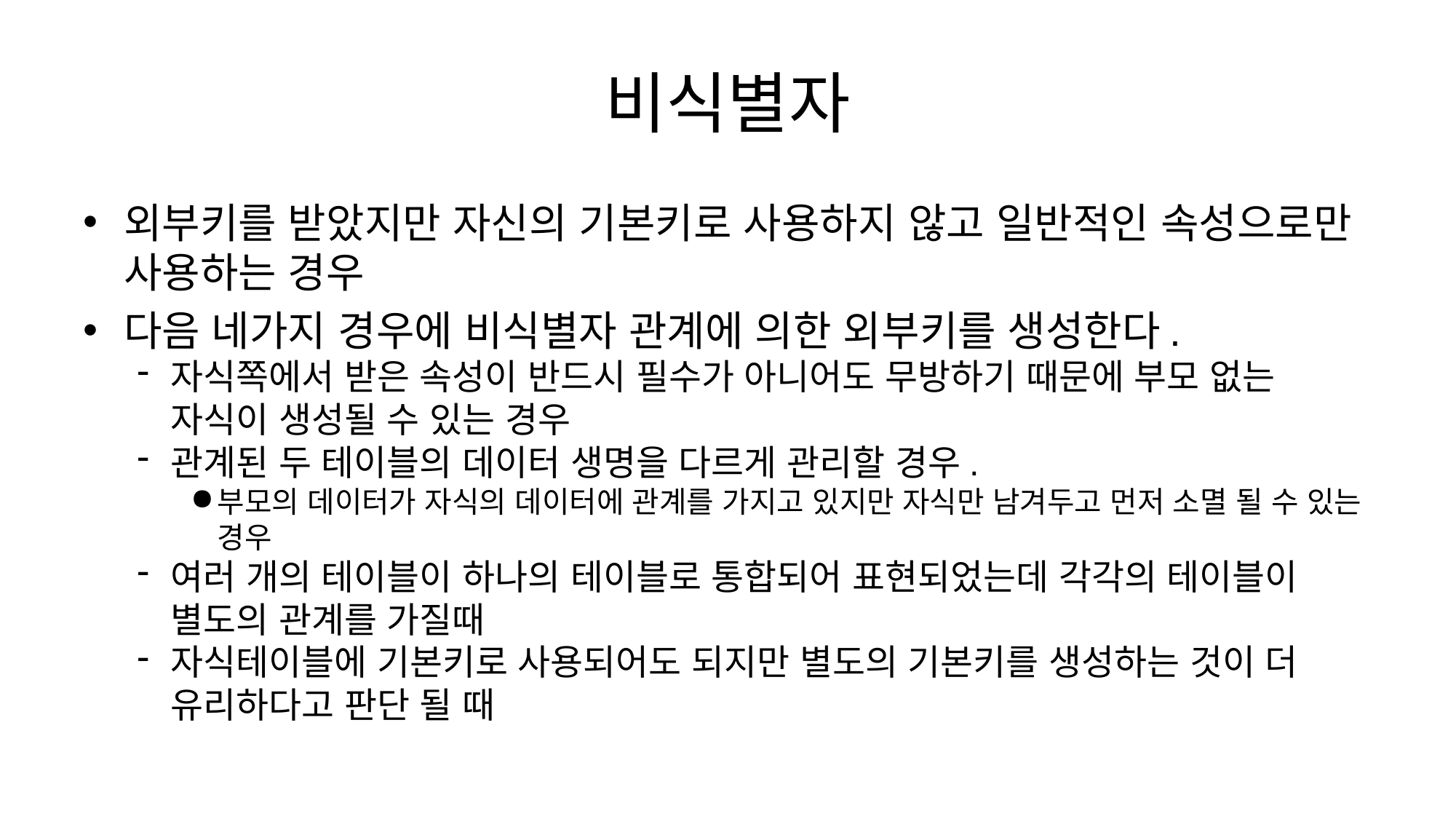

# 비식별자
외부키를 받았지만 자신의 기본키로 사용하지 않고 일반적인 속성으로만 사용하는 경우
다음 네가지 경우에 비식별자 관계에 의한 외부키를 생성한다.
자식쪽에서 받은 속성이 반드시 필수가 아니어도 무방하기 때문에 부모 없는 자식이 생성될 수 있는 경우
관계된 두 테이블의 데이터 생명을 다르게 관리할 경우.
부모의 데이터가 자식의 데이터에 관계를 가지고 있지만 자식만 남겨두고 먼저 소멸 될 수 있는 경우
여러 개의 테이블이 하나의 테이블로 통합되어 표현되었는데 각각의 테이블이 별도의 관계를 가질때
자식테이블에 기본키로 사용되어도 되지만 별도의 기본키를 생성하는 것이 더 유리하다고 판단 될 때